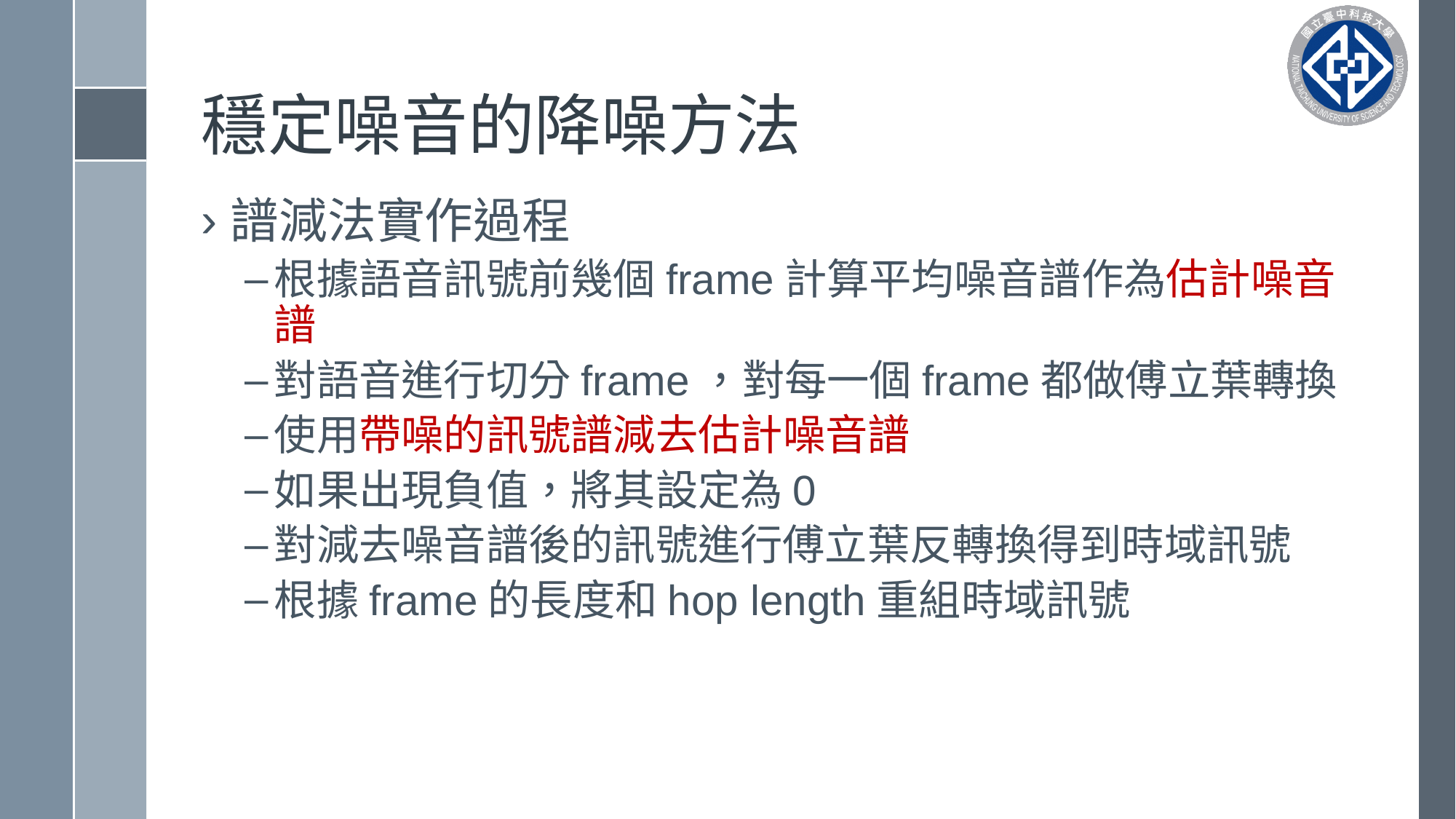

# 穩定噪音的降噪方法
譜減法實作過程
根據語音訊號前幾個frame計算平均噪音譜作為估計噪音譜
對語音進行切分frame，對每一個frame都做傅立葉轉換
使用帶噪的訊號譜減去估計噪音譜
如果出現負值，將其設定為0
對減去噪音譜後的訊號進行傅立葉反轉換得到時域訊號
根據frame的長度和hop length重組時域訊號